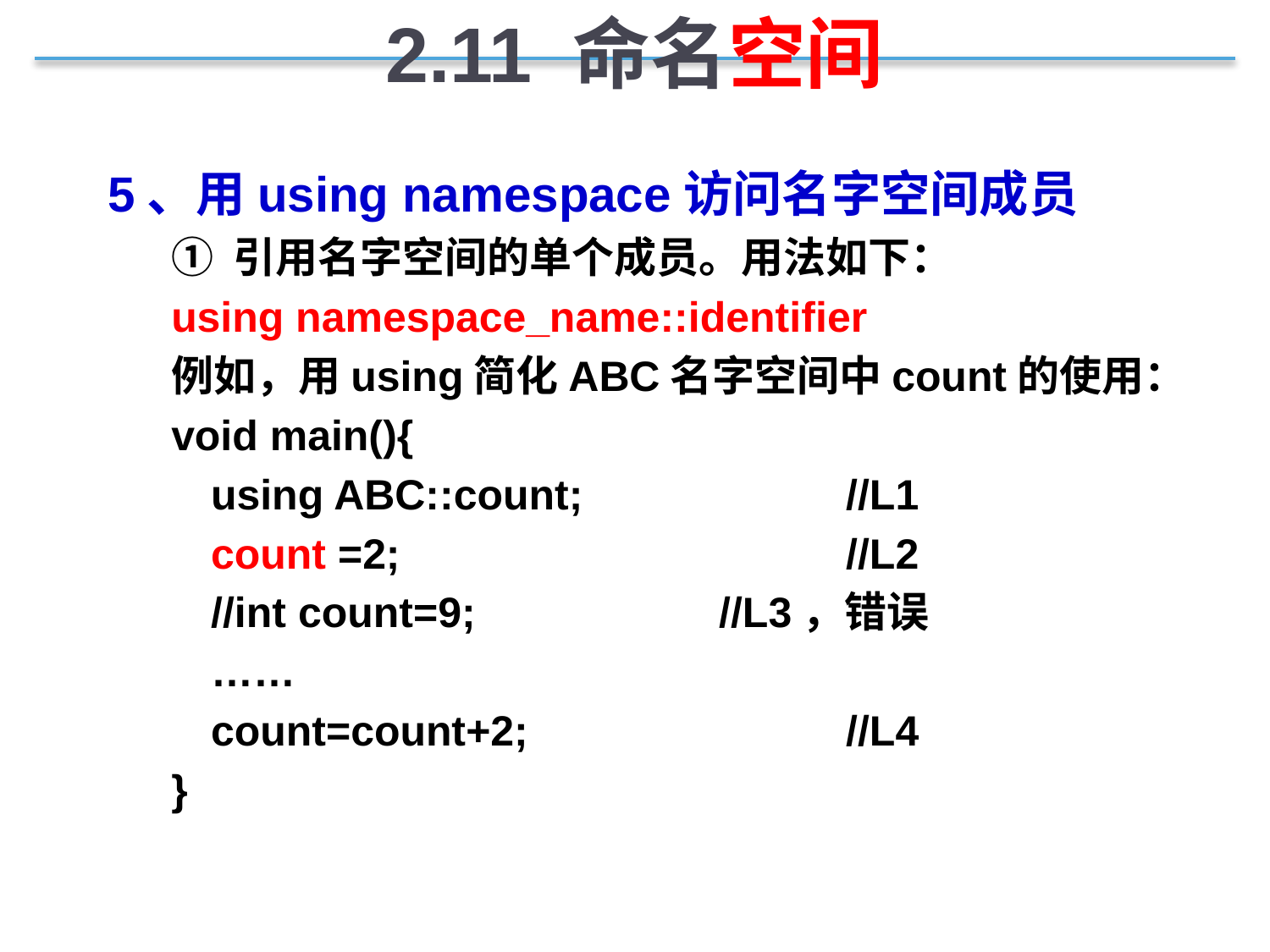

2.11 命名空间
5、用using namespace访问名字空间成员
① 引用名字空间的单个成员。用法如下：
using namespace_name::identifier
例如，用using简化ABC名字空间中count的使用：
void main(){
	using ABC::count;    		//L1
	count =2;           			//L2
	//int count=9;        		//L3，错误
	……
	count=count+2;       		//L4
}